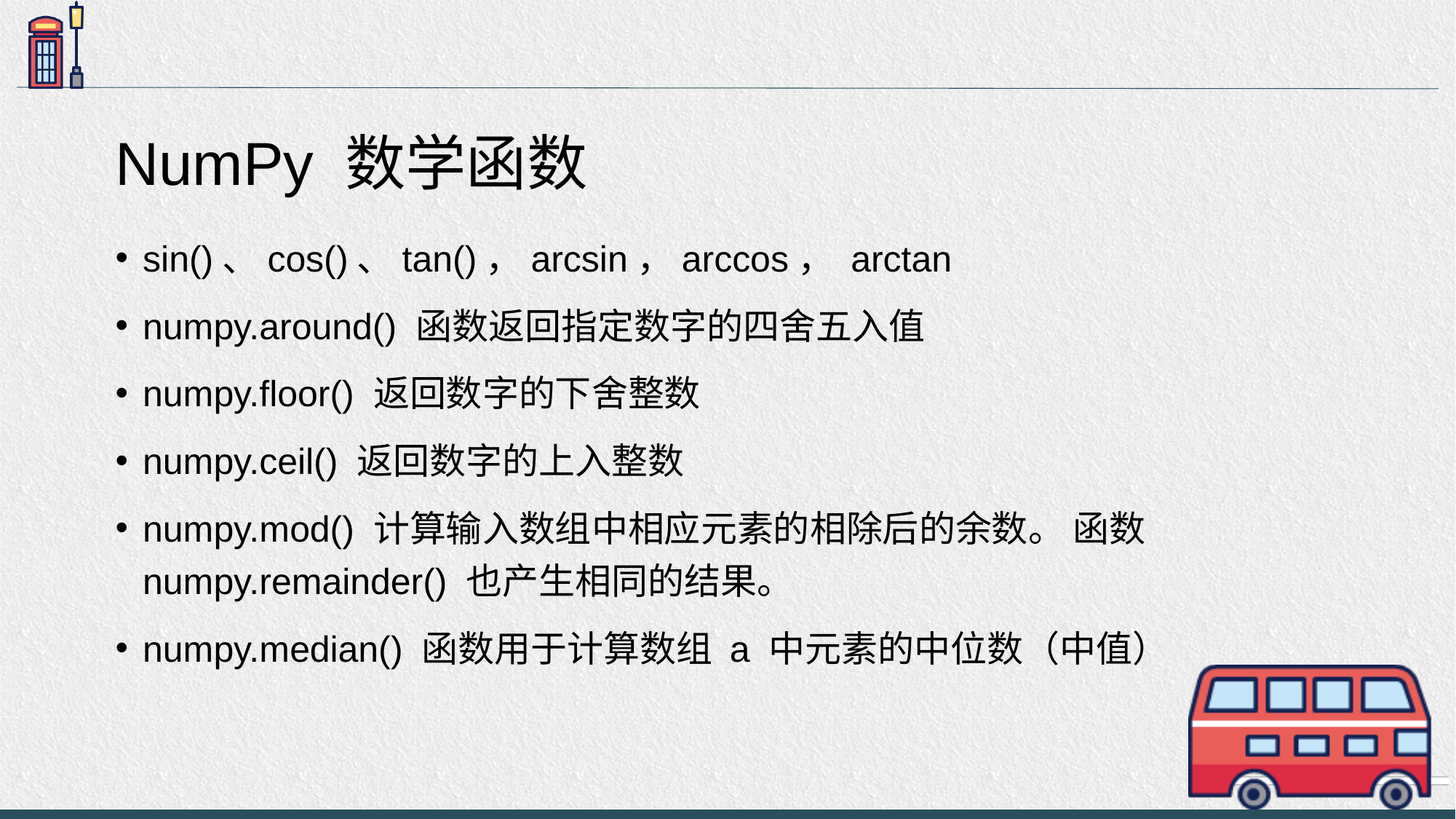

# NumPy 数学函数
sin()、cos()、tan()，arcsin，arccos， arctan
numpy.around() 函数返回指定数字的四舍五入值
numpy.floor() 返回数字的下舍整数
numpy.ceil() 返回数字的上入整数
numpy.mod() 计算输入数组中相应元素的相除后的余数。 函数 numpy.remainder() 也产生相同的结果。
numpy.median() 函数用于计算数组 a 中元素的中位数（中值）